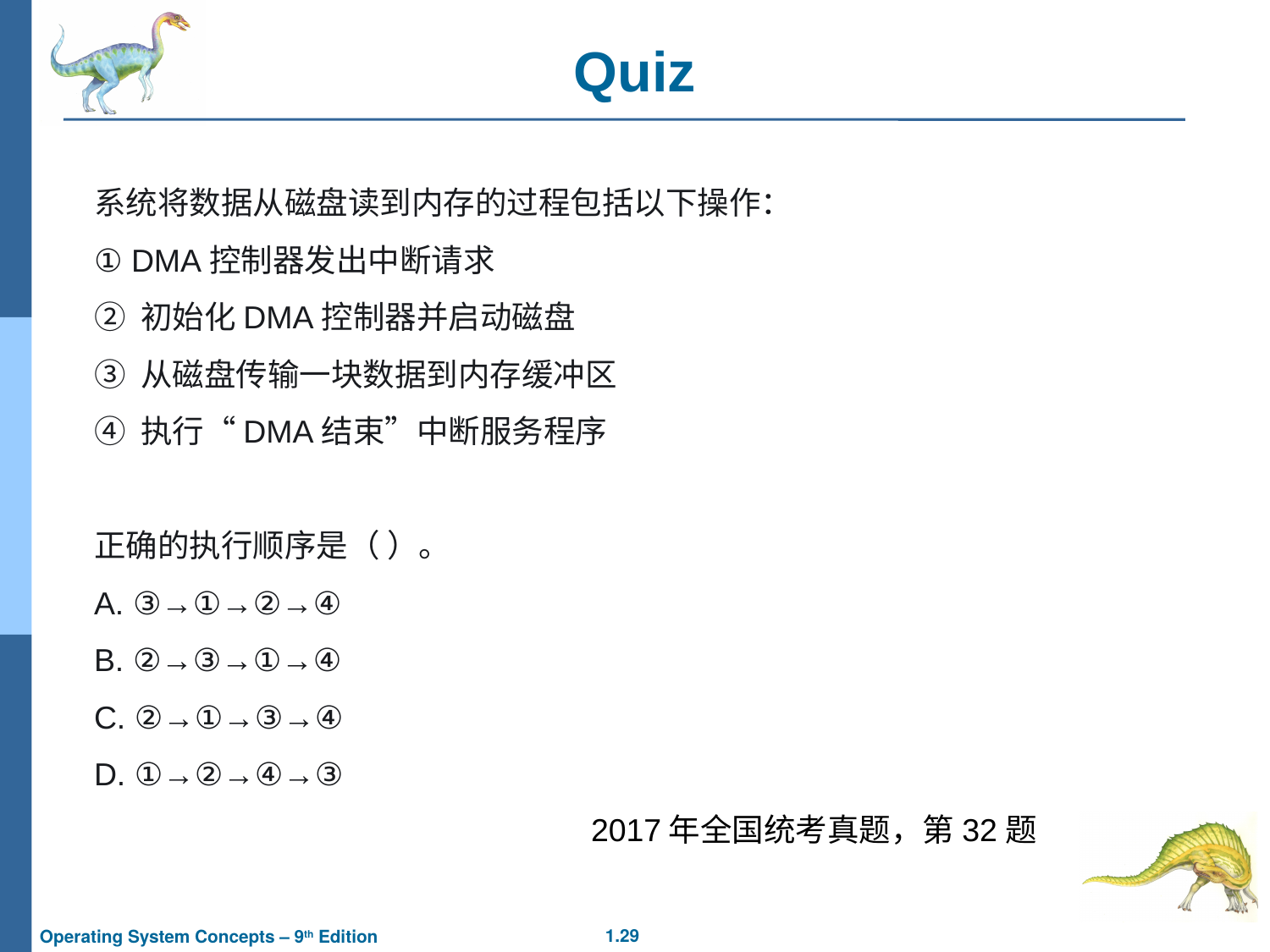

Quiz
系统将数据从磁盘读到内存的过程包括以下操作：
① DMA控制器发出中断请求
② 初始化DMA控制器并启动磁盘
③ 从磁盘传输一块数据到内存缓冲区
④ 执行“DMA结束”中断服务程序

正确的执行顺序是（ ）。
A. ③→①→②→④
B. ②→③→①→④
C. ②→①→③→④
D. ①→②→④→③
2017年全国统考真题，第32题